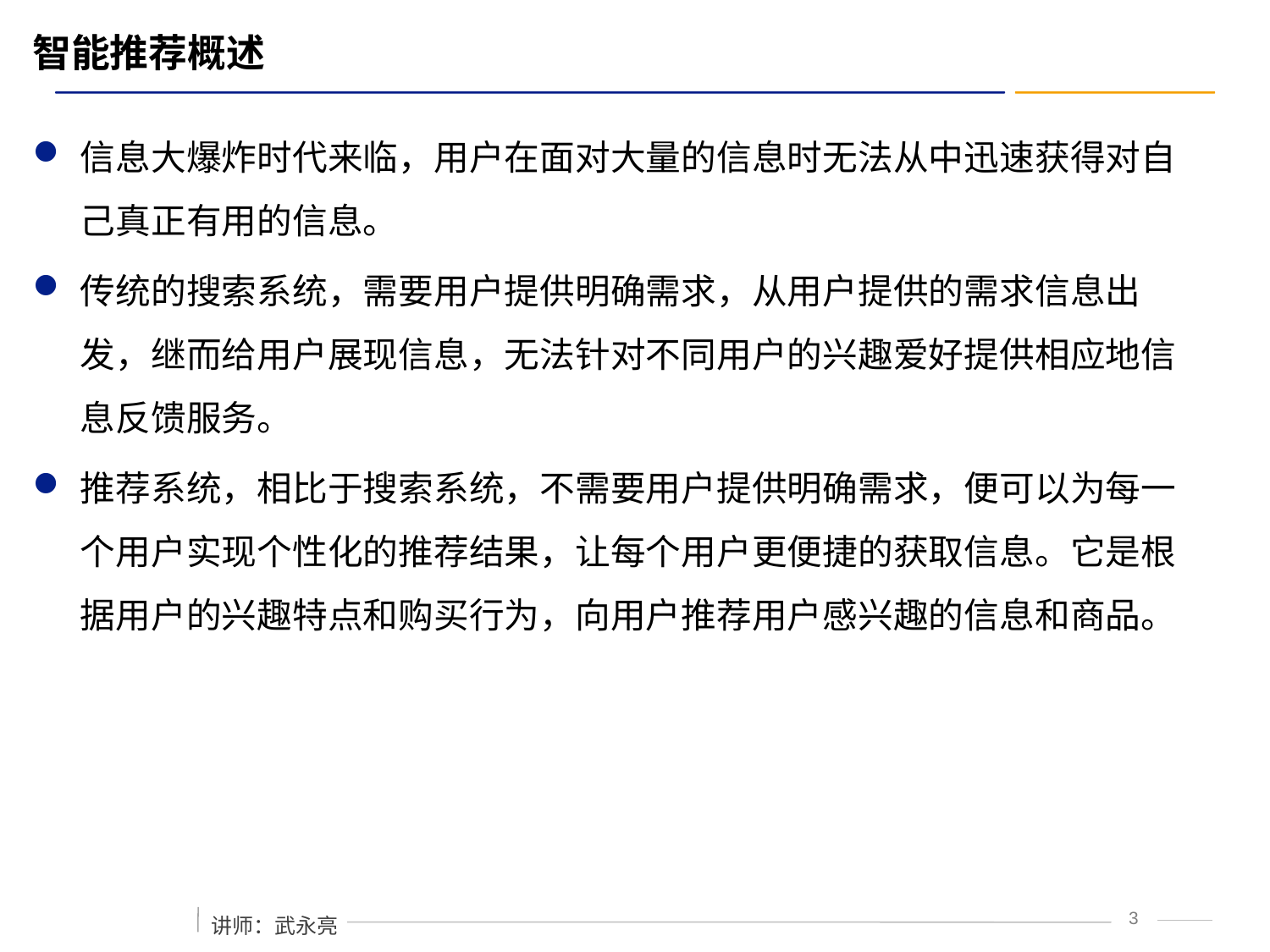

# 智能推荐概述
信息大爆炸时代来临，用户在面对大量的信息时无法从中迅速获得对自己真正有用的信息。
传统的搜索系统，需要用户提供明确需求，从用户提供的需求信息出发，继而给用户展现信息，无法针对不同用户的兴趣爱好提供相应地信息反馈服务。
推荐系统，相比于搜索系统，不需要用户提供明确需求，便可以为每一个用户实现个性化的推荐结果，让每个用户更便捷的获取信息。它是根据用户的兴趣特点和购买行为，向用户推荐用户感兴趣的信息和商品。